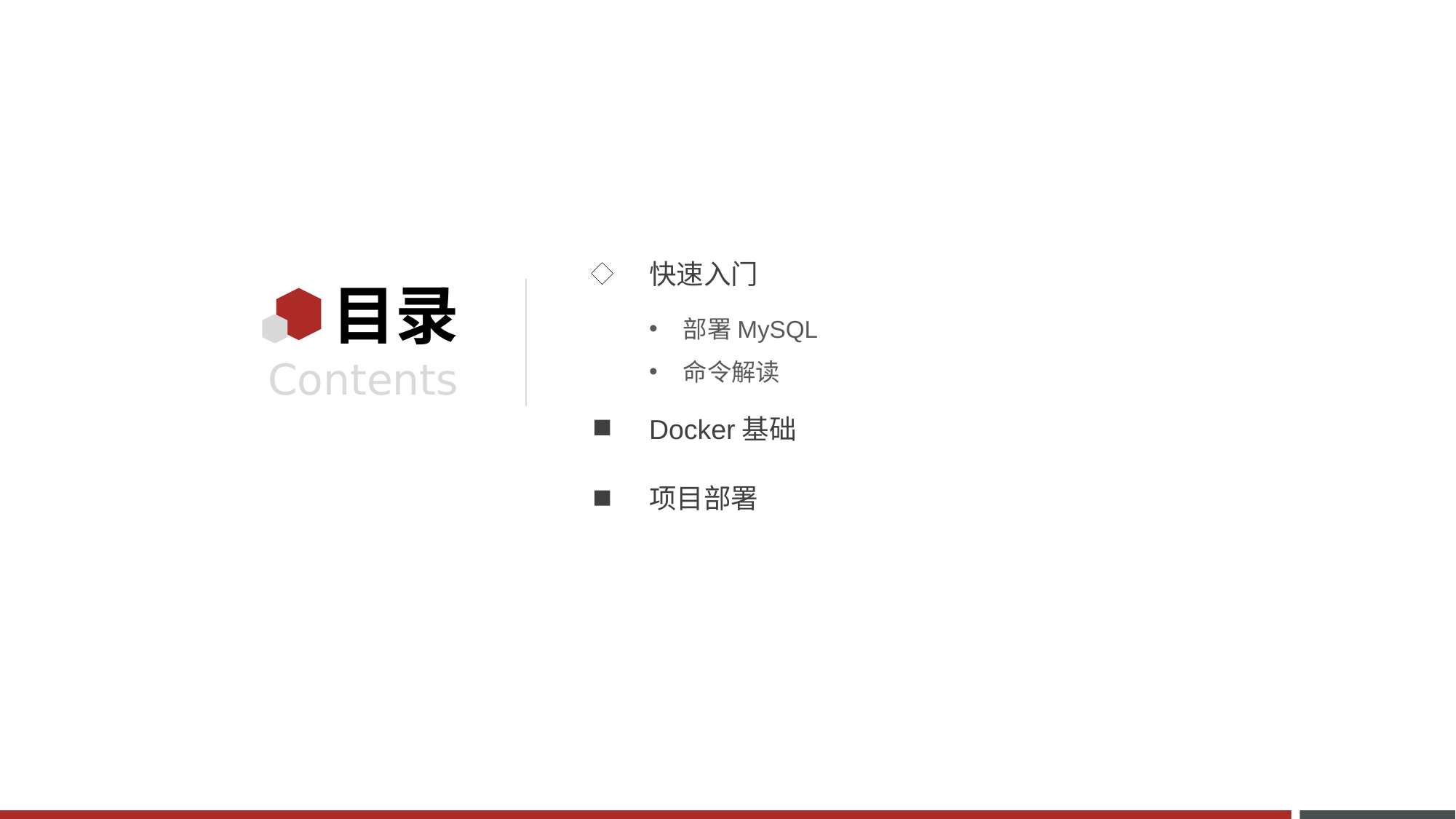

快速入门

部署MySQL
命令解读
常见命令
数据卷
自定义镜像
容器网络
Docker基础

项目部署